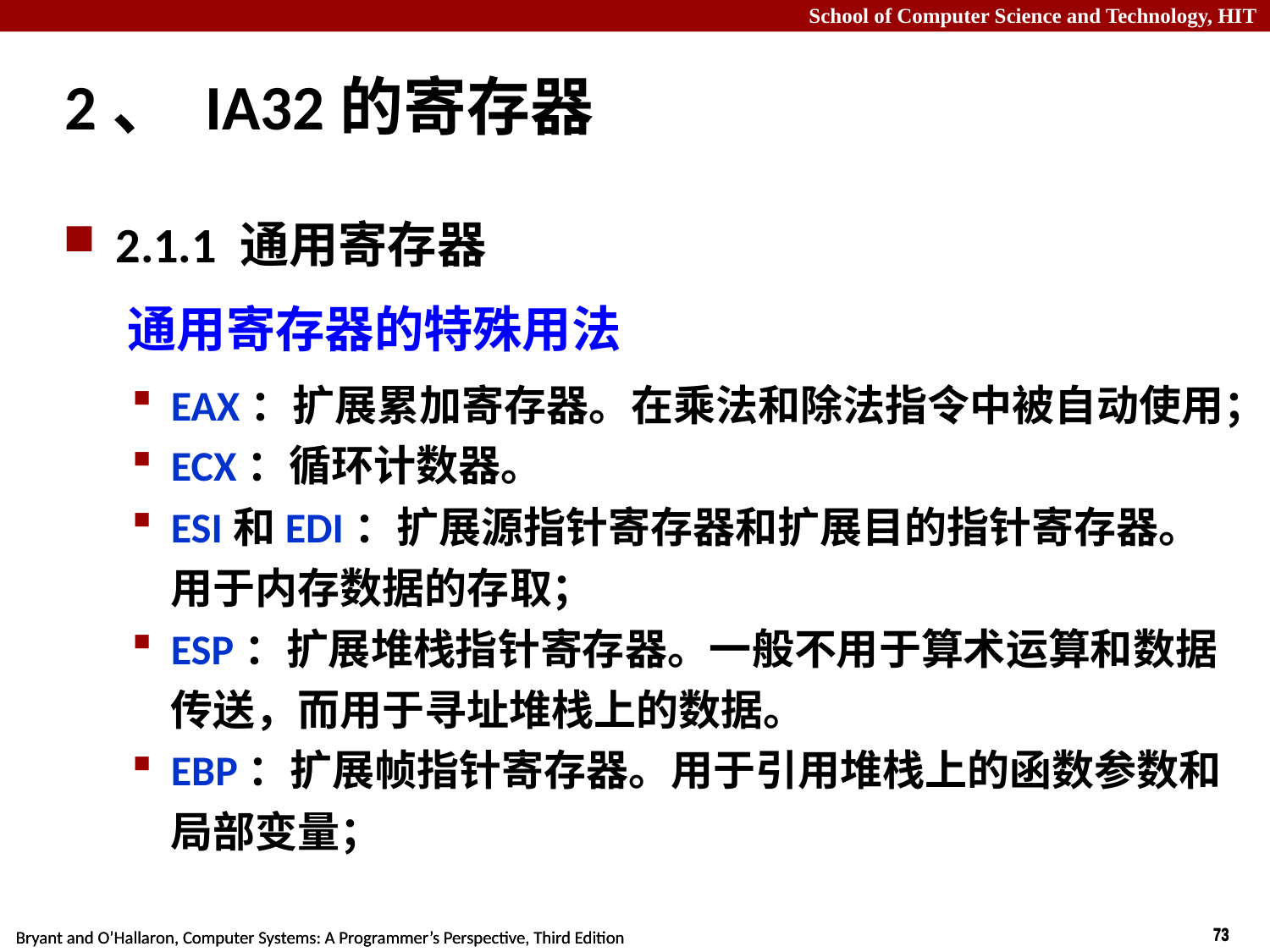

# 2、 IA32的寄存器
2.1.1 通用寄存器
    通用寄存器的特殊用法
EAX：扩展累加寄存器。在乘法和除法指令中被自动使用；
ECX：循环计数器。
ESI和EDI：扩展源指针寄存器和扩展目的指针寄存器。用于内存数据的存取；
ESP：扩展堆栈指针寄存器。一般不用于算术运算和数据传送，而用于寻址堆栈上的数据。
EBP：扩展帧指针寄存器。用于引用堆栈上的函数参数和局部变量；